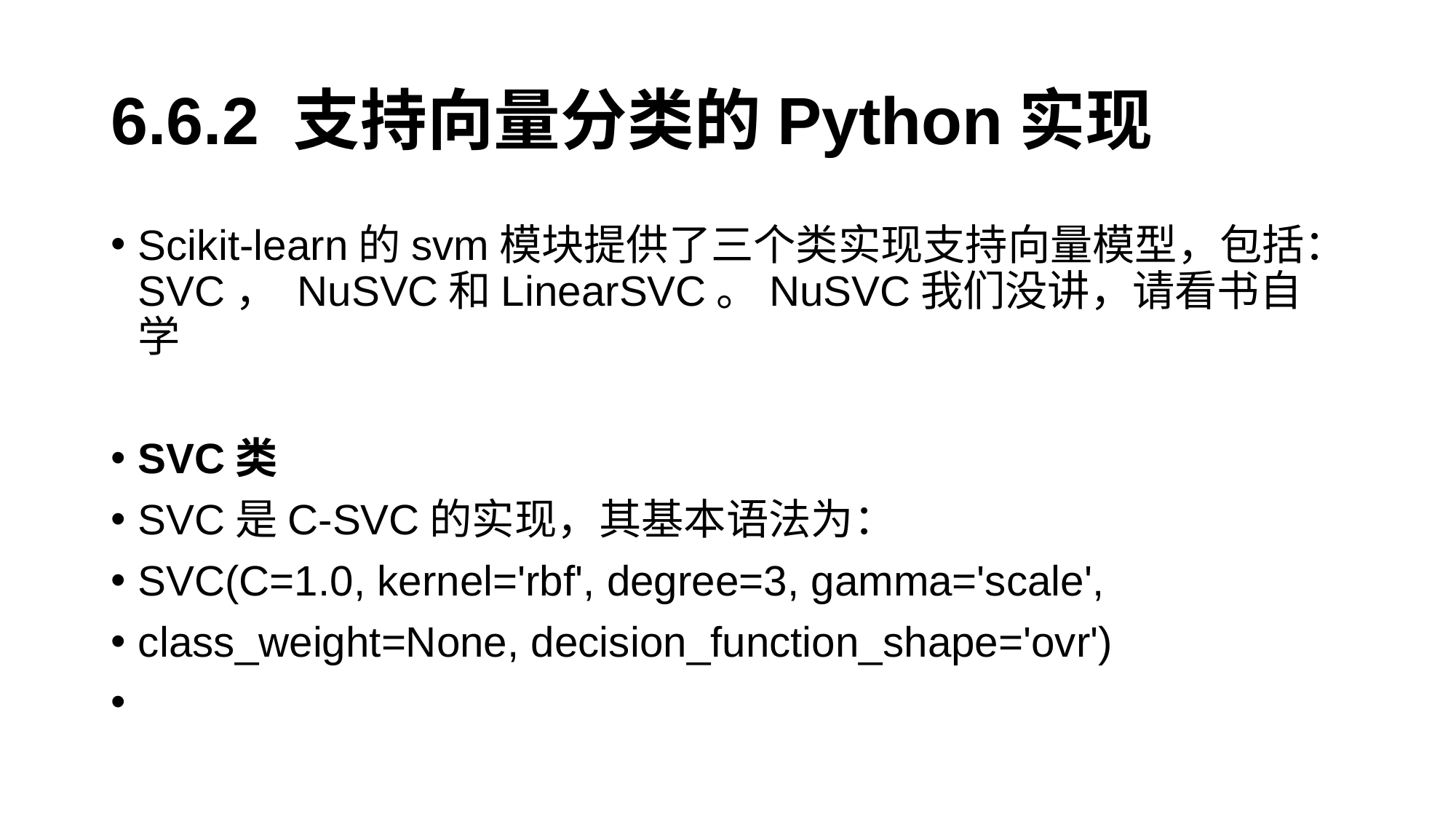

# 6.6.2 支持向量分类的Python实现
Scikit-learn的svm模块提供了三个类实现支持向量模型，包括：SVC， NuSVC和LinearSVC。NuSVC我们没讲，请看书自学

SVC类
SVC是C-SVC的实现，其基本语法为：
SVC(C=1.0, kernel='rbf', degree=3, gamma='scale',
class_weight=None, decision_function_shape='ovr')